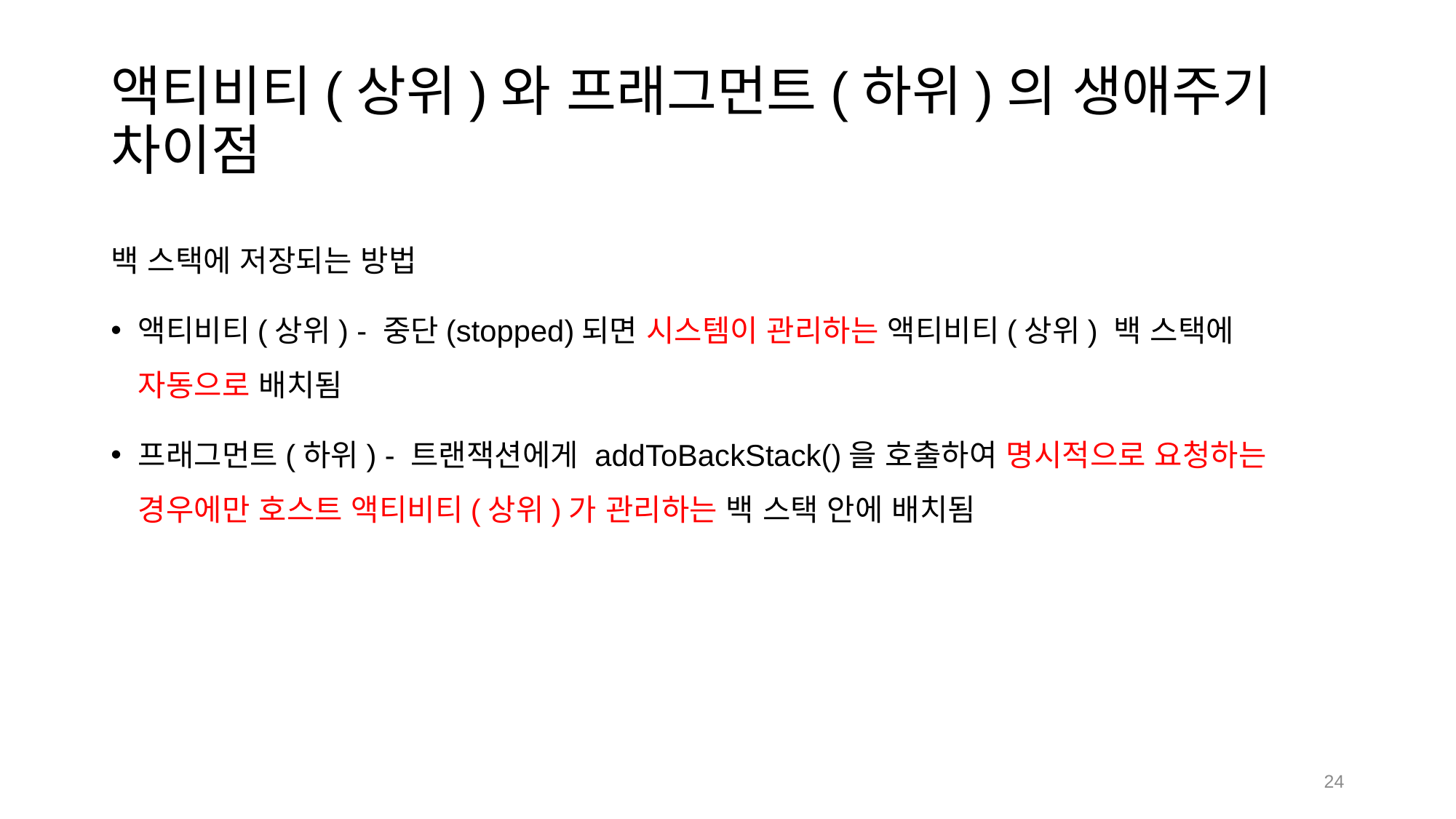

# 액티비티(상위)와 프래그먼트(하위)의 생애주기 차이점
백 스택에 저장되는 방법
액티비티(상위) - 중단(stopped)되면 시스템이 관리하는 액티비티(상위) 백 스택에 자동으로 배치됨
프래그먼트(하위) - 트랜잭션에게 addToBackStack()을 호출하여 명시적으로 요청하는 경우에만 호스트 액티비티(상위)가 관리하는 백 스택 안에 배치됨
24